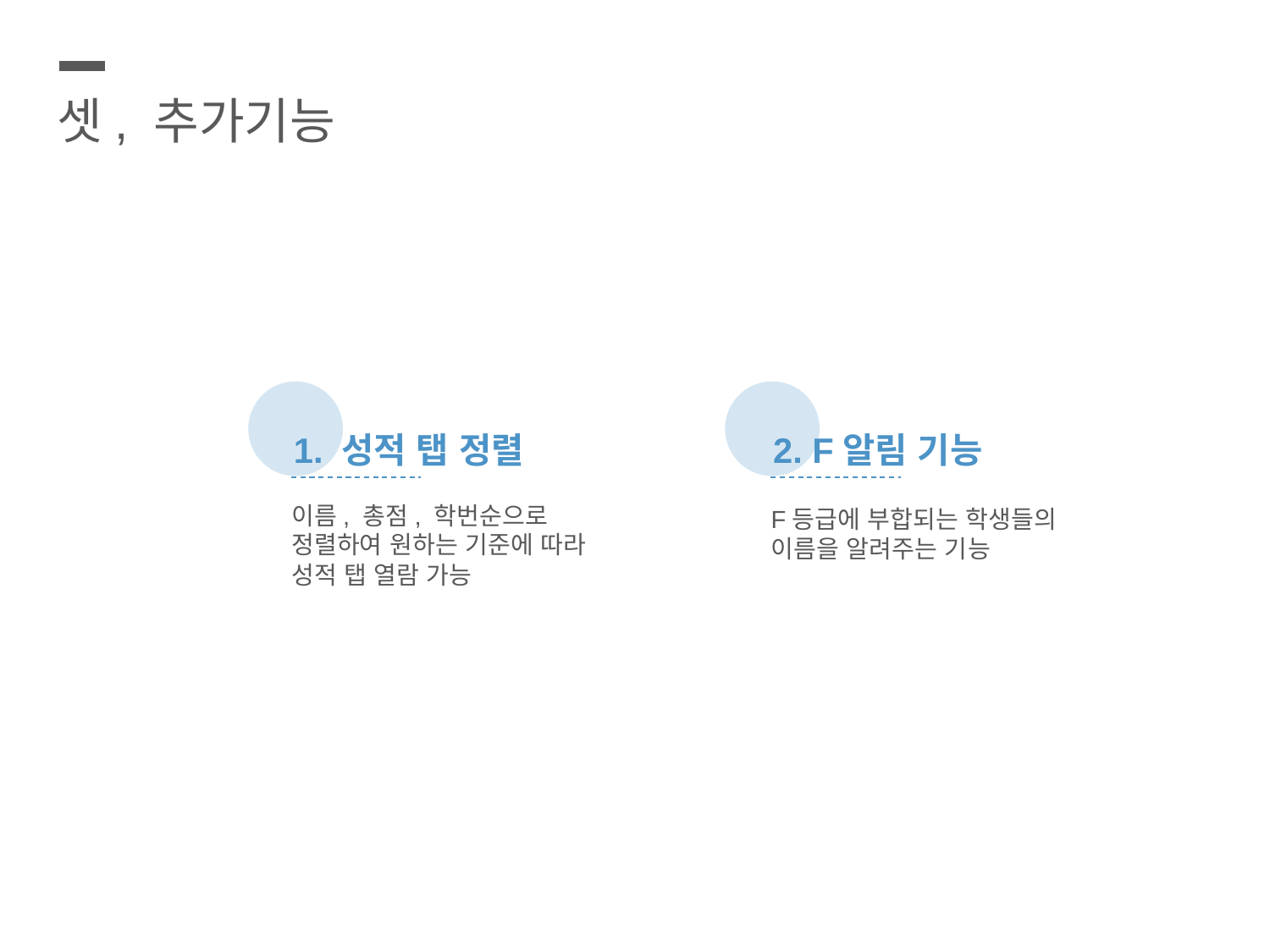

셋, 추가기능

1. 성적 탭 정렬
2. F알림 기능
이름, 총점, 학번순으로 정렬하여 원하는 기준에 따라 성적 탭 열람 가능
F등급에 부합되는 학생들의
이름을 알려주는 기능